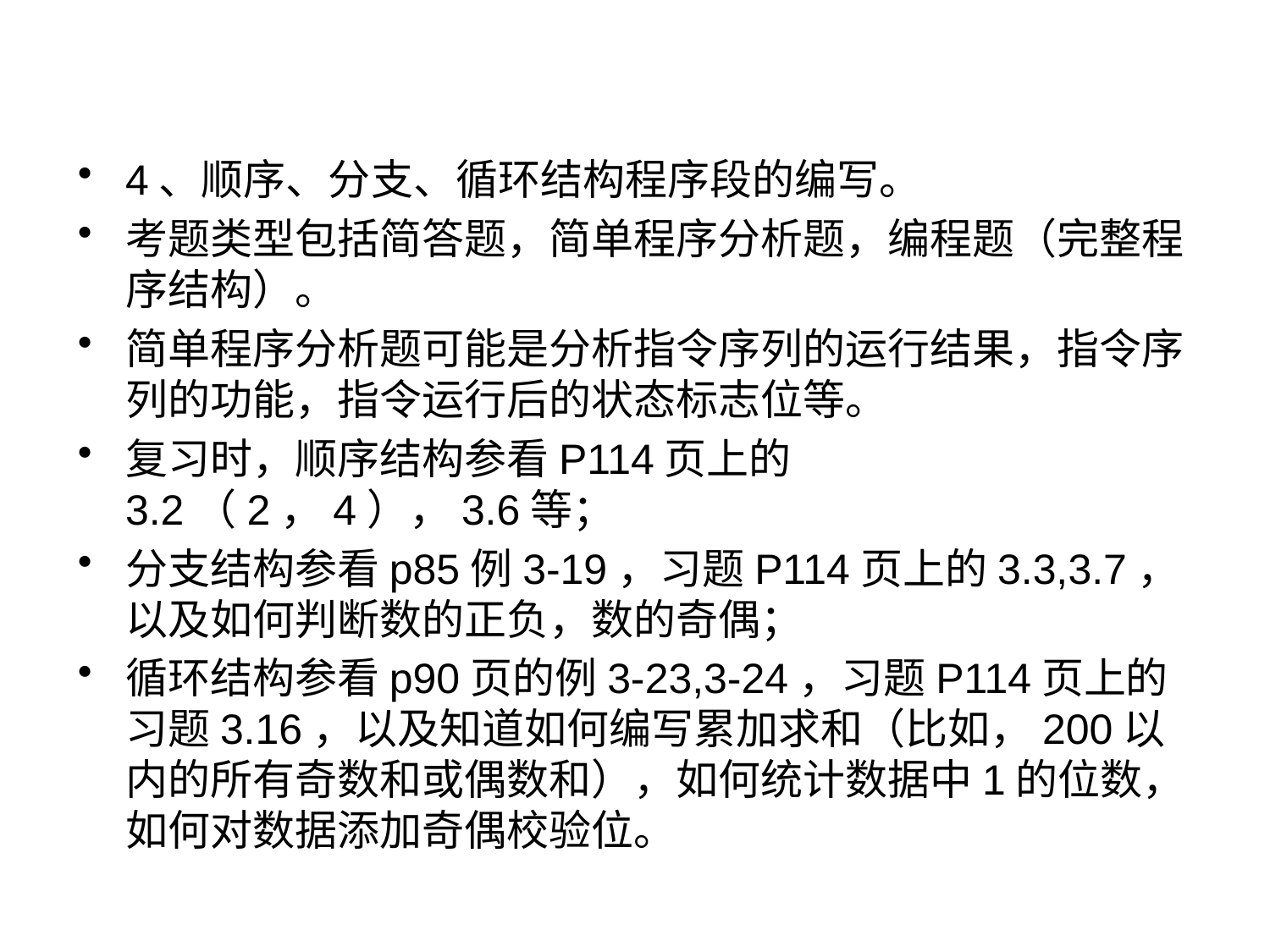

#
4、顺序、分支、循环结构程序段的编写。
考题类型包括简答题，简单程序分析题，编程题（完整程序结构）。
简单程序分析题可能是分析指令序列的运行结果，指令序列的功能，指令运行后的状态标志位等。
复习时，顺序结构参看P114页上的3.2（2，4），3.6等；
分支结构参看p85例3-19，习题P114页上的3.3,3.7，以及如何判断数的正负，数的奇偶；
循环结构参看p90页的例3-23,3-24，习题P114页上的习题3.16，以及知道如何编写累加求和（比如，200以内的所有奇数和或偶数和），如何统计数据中1的位数，如何对数据添加奇偶校验位。